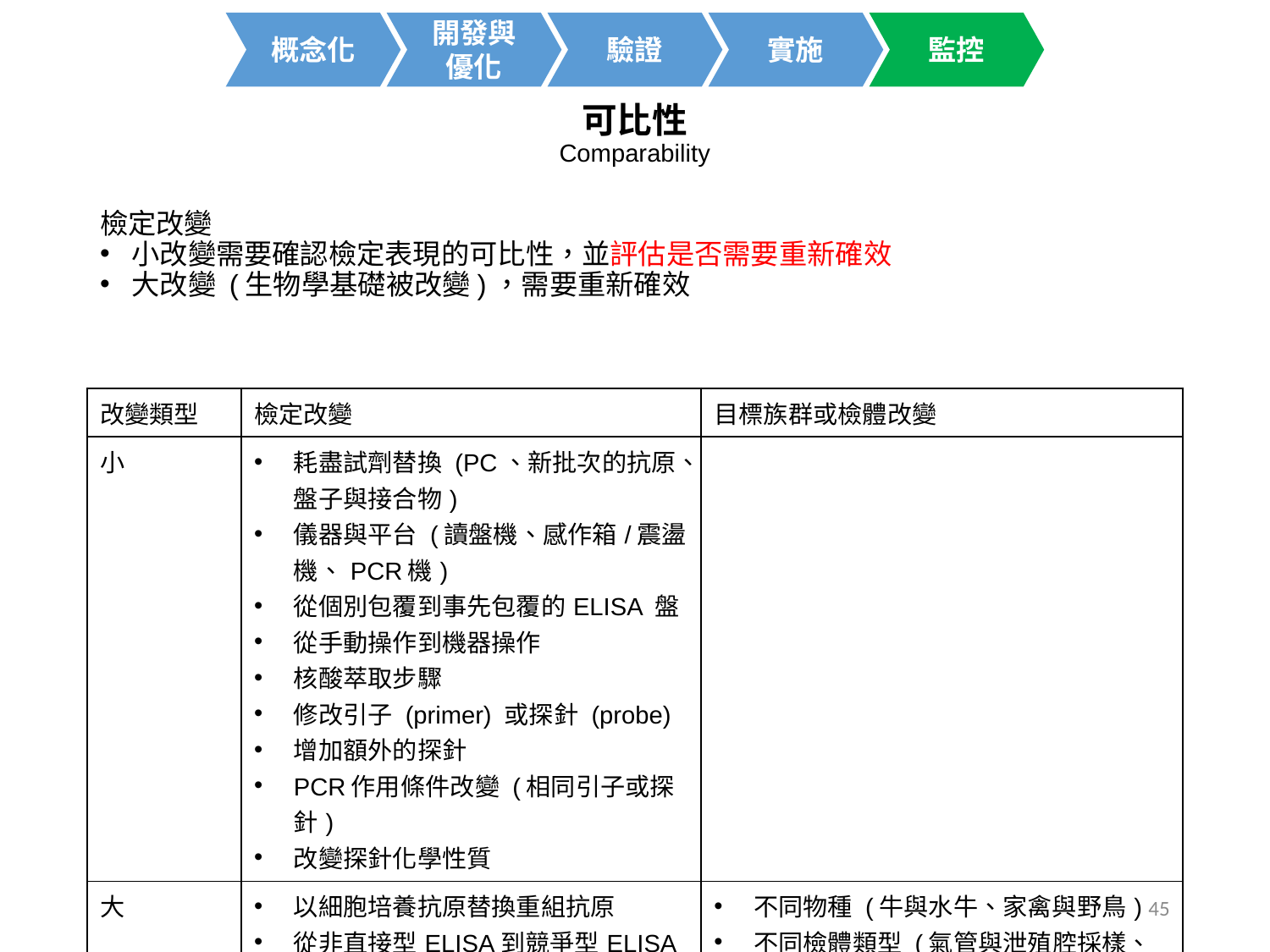

開發與
優化

概念化
驗證
實施
監控
可比性
Comparability
檢定改變
小改變需要確認檢定表現的可比性，並評估是否需要重新確效
大改變 (生物學基礎被改變)，需要重新確效
| 改變類型 | 檢定改變 | 目標族群或檢體改變 |
| --- | --- | --- |
| 小 | 耗盡試劑替換 (PC、新批次的抗原、盤子與接合物) 儀器與平台 (讀盤機、感作箱/震盪機、PCR機) 從個別包覆到事先包覆的ELISA 盤 從手動操作到機器操作 核酸萃取步驟 修改引子 (primer) 或探針 (probe) 增加額外的探針 PCR作用條件改變 (相同引子或探針) 改變探針化學性質 |  |
| 大 | 以細胞培養抗原替換重組抗原 從非直接型ELISA到競爭型ELISA 改用不同標的的引子或探針 | 不同物種 (牛與水牛、家禽與野鳥) 不同檢體類型 (氣管與泄殖腔採樣、血液與精液、不同組織或臟器) |
45